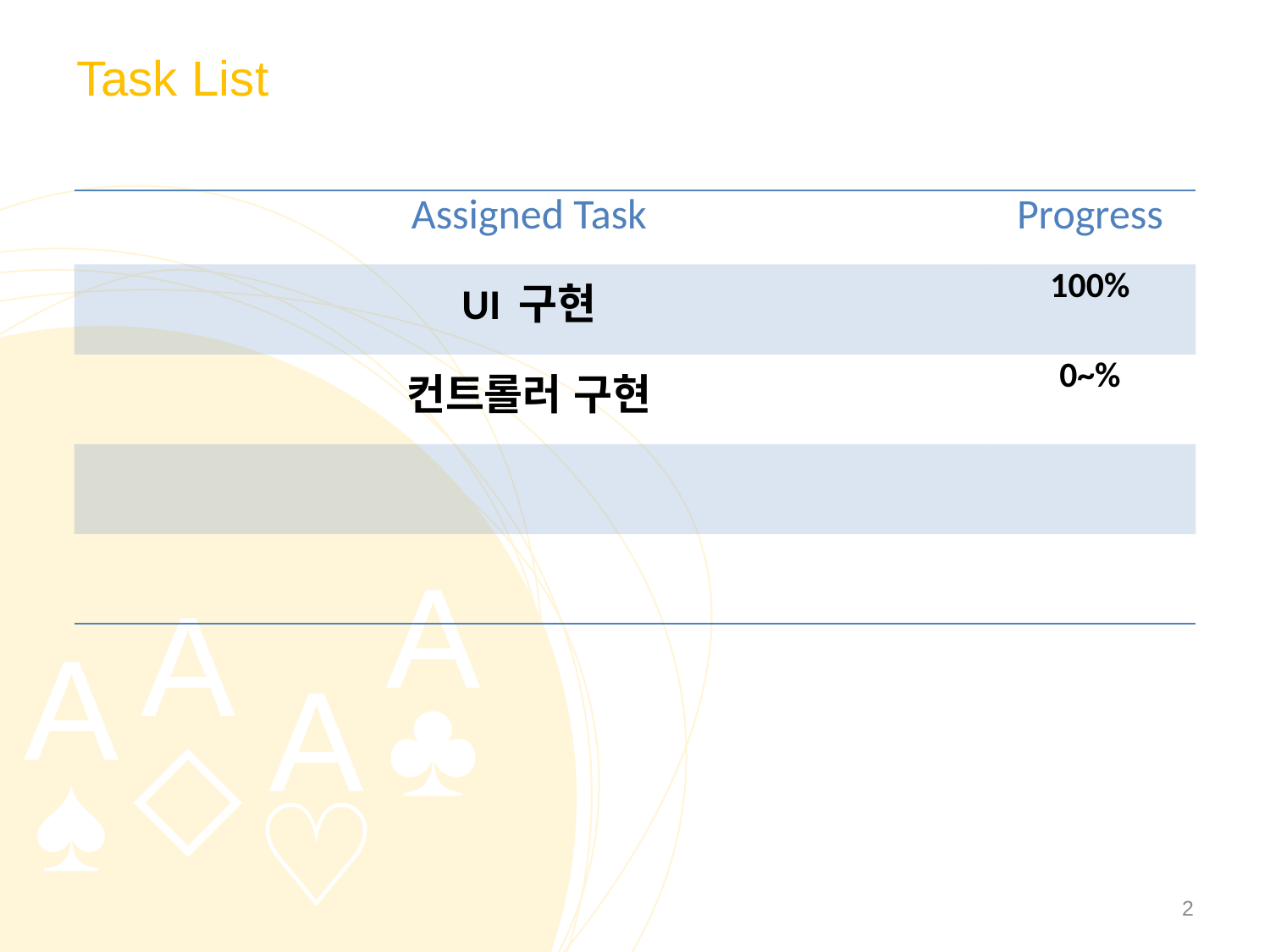

# Task List
| Assigned Task | Progress |
| --- | --- |
| UI 구현 | 100% |
| 컨트롤러 구현 | 0~% |
|  |  |
|  |  |
2